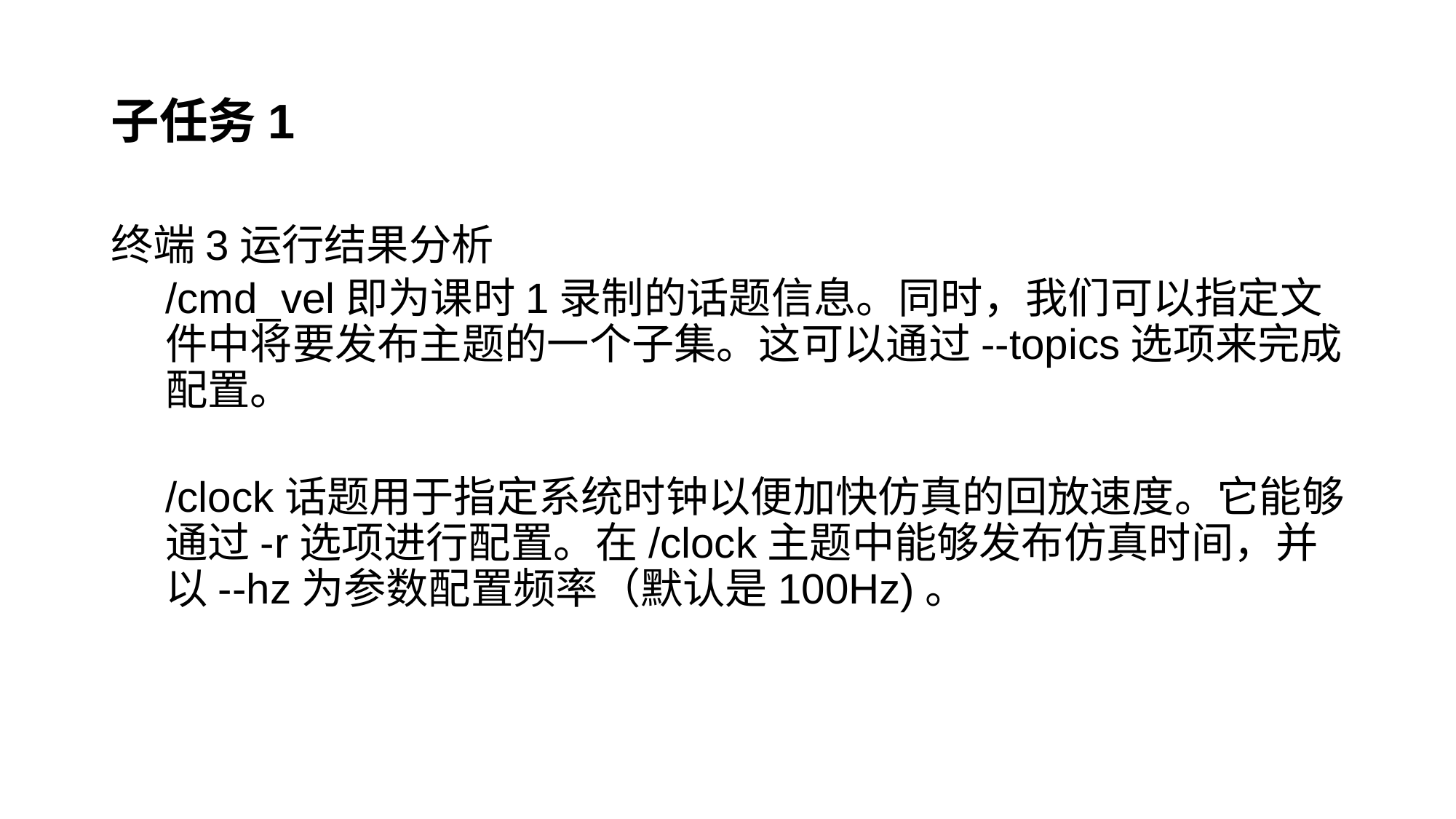

# 子任务1
终端3运行结果分析
/cmd_vel即为课时1录制的话题信息。同时，我们可以指定文件中将要发布主题的一个子集。这可以通过--topics选项来完成配置。

/clock话题用于指定系统时钟以便加快仿真的回放速度。它能够通过-r选项进行配置。在/clock主题中能够发布仿真时间，并以--hz为参数配置频率（默认是100Hz)。